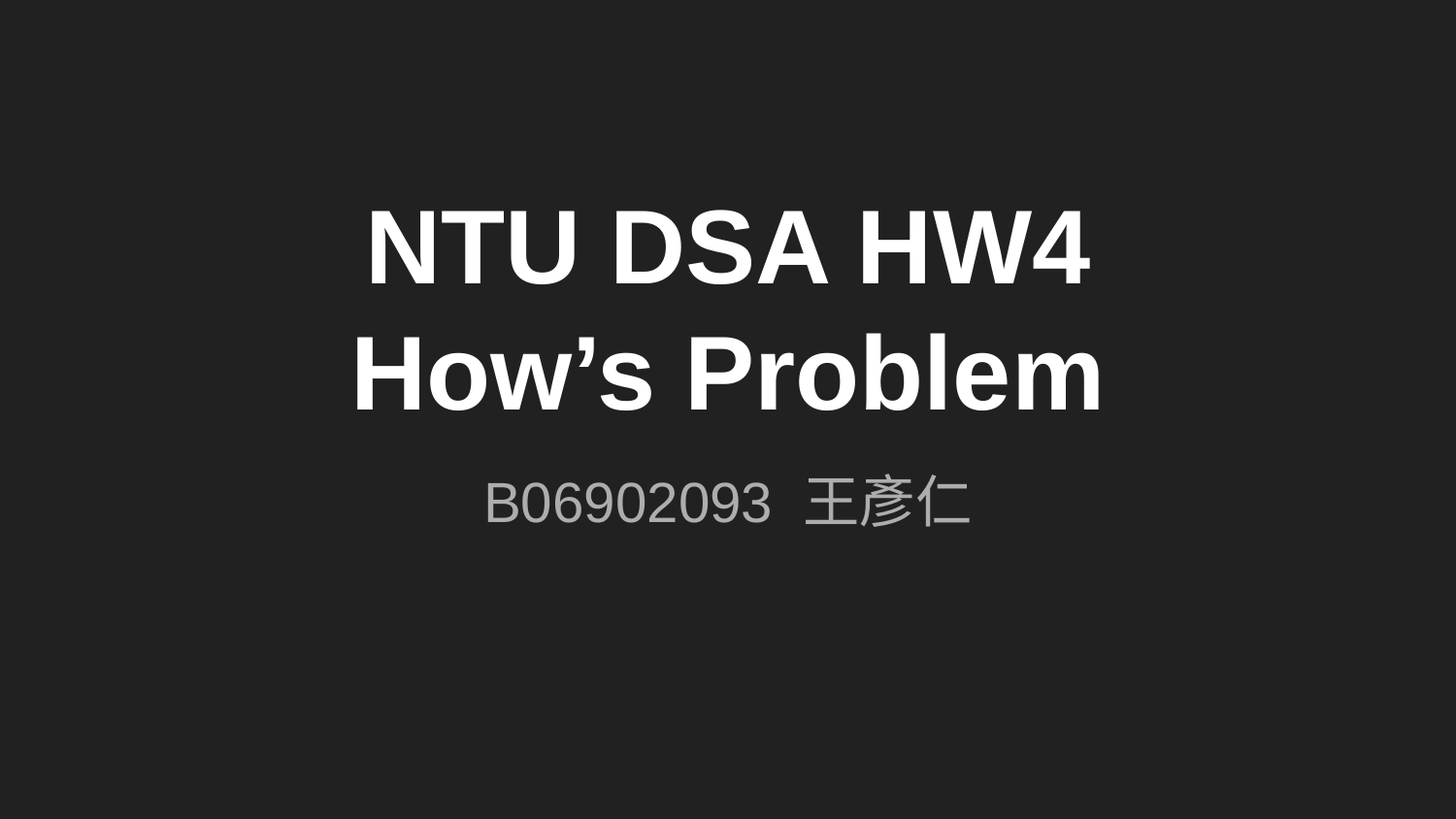

# NTU DSA HW4
How’s Problem
B06902093 王彥仁